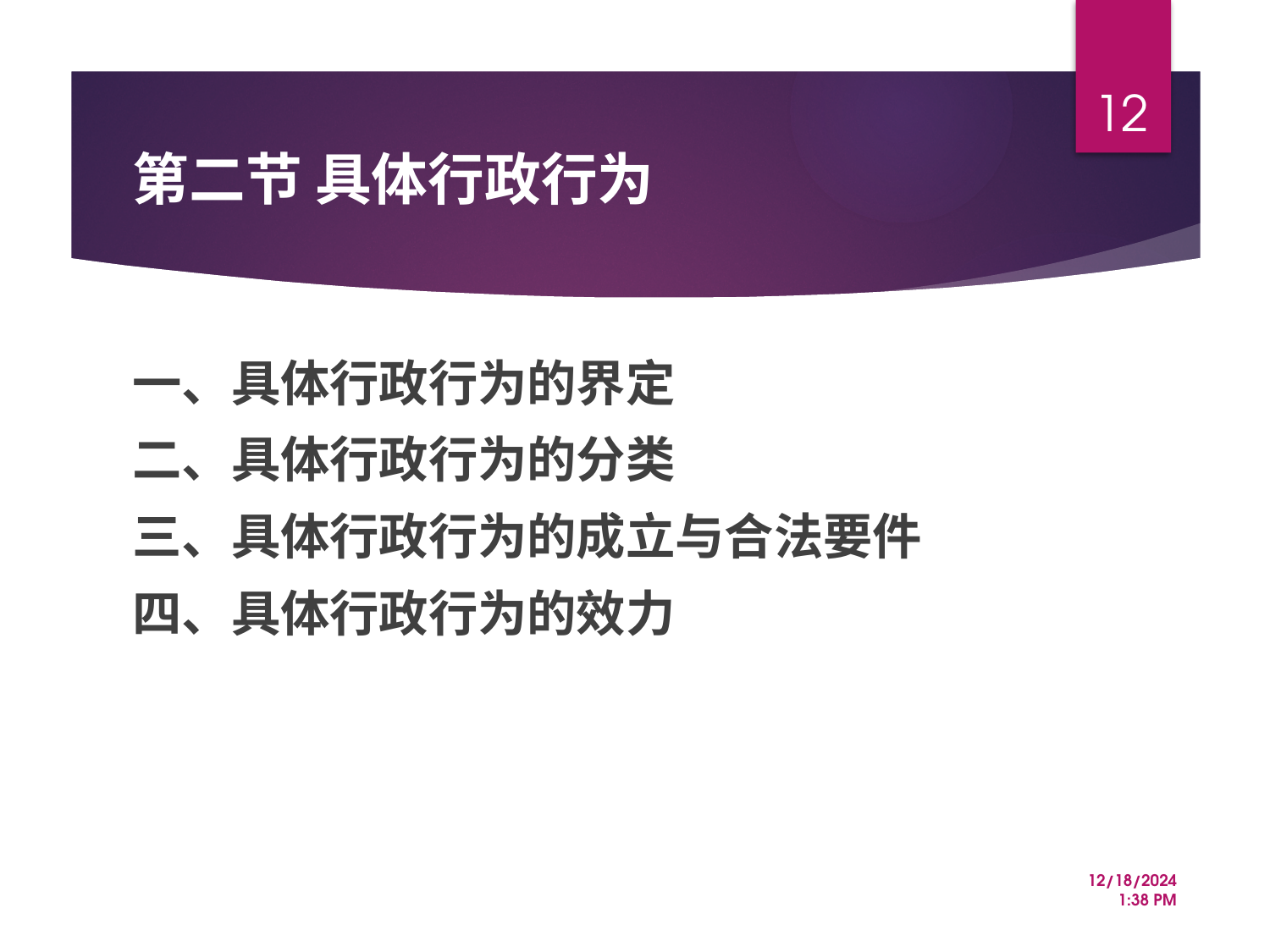

12
# 第二节 具体行政行为
一、具体行政行为的界定
二、具体行政行为的分类
三、具体行政行为的成立与合法要件
四、具体行政行为的效力

12/18/2024 1:38 PM